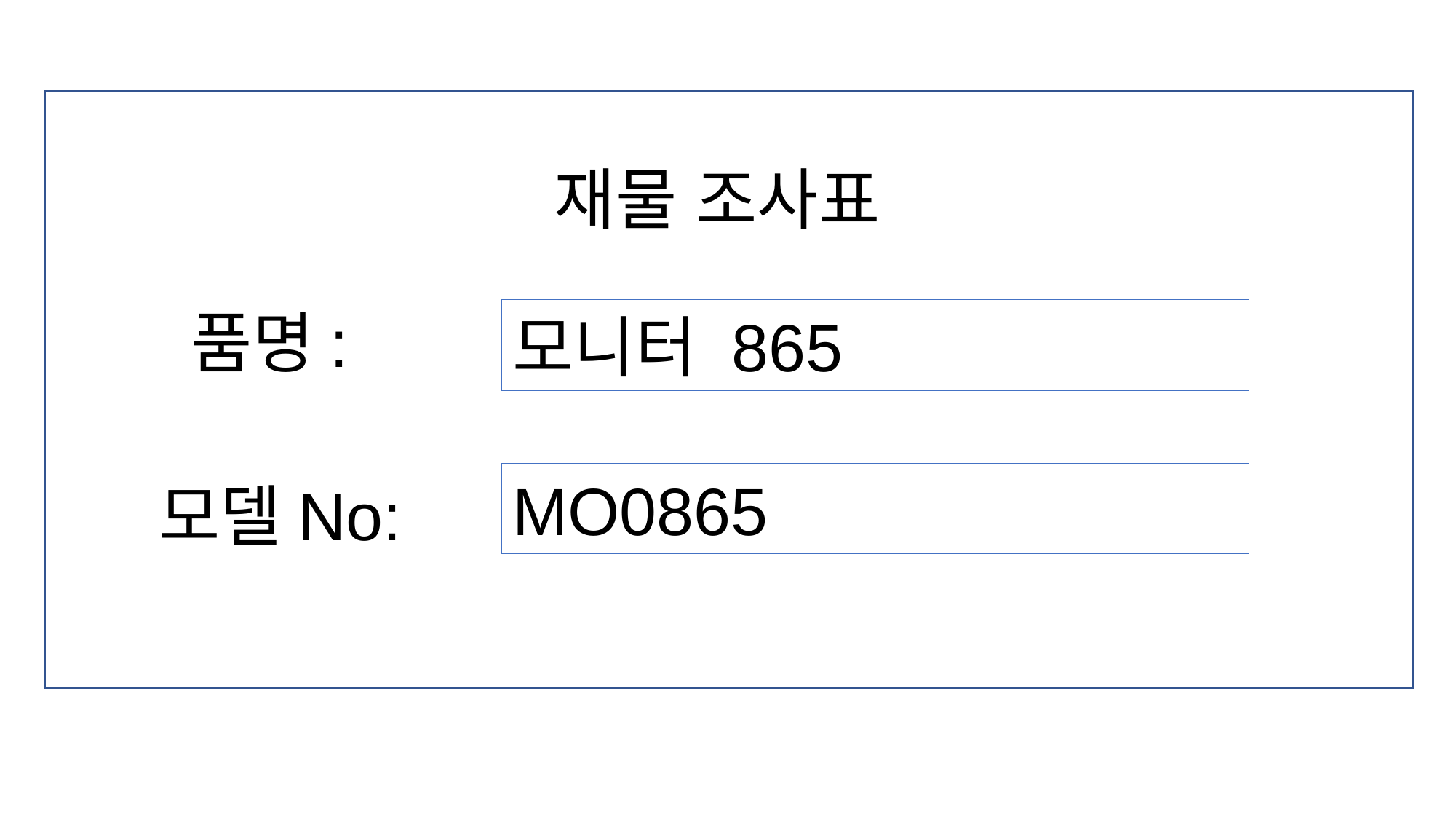

재물 조사표
품명:
모니터 865
MO0865
모델No: